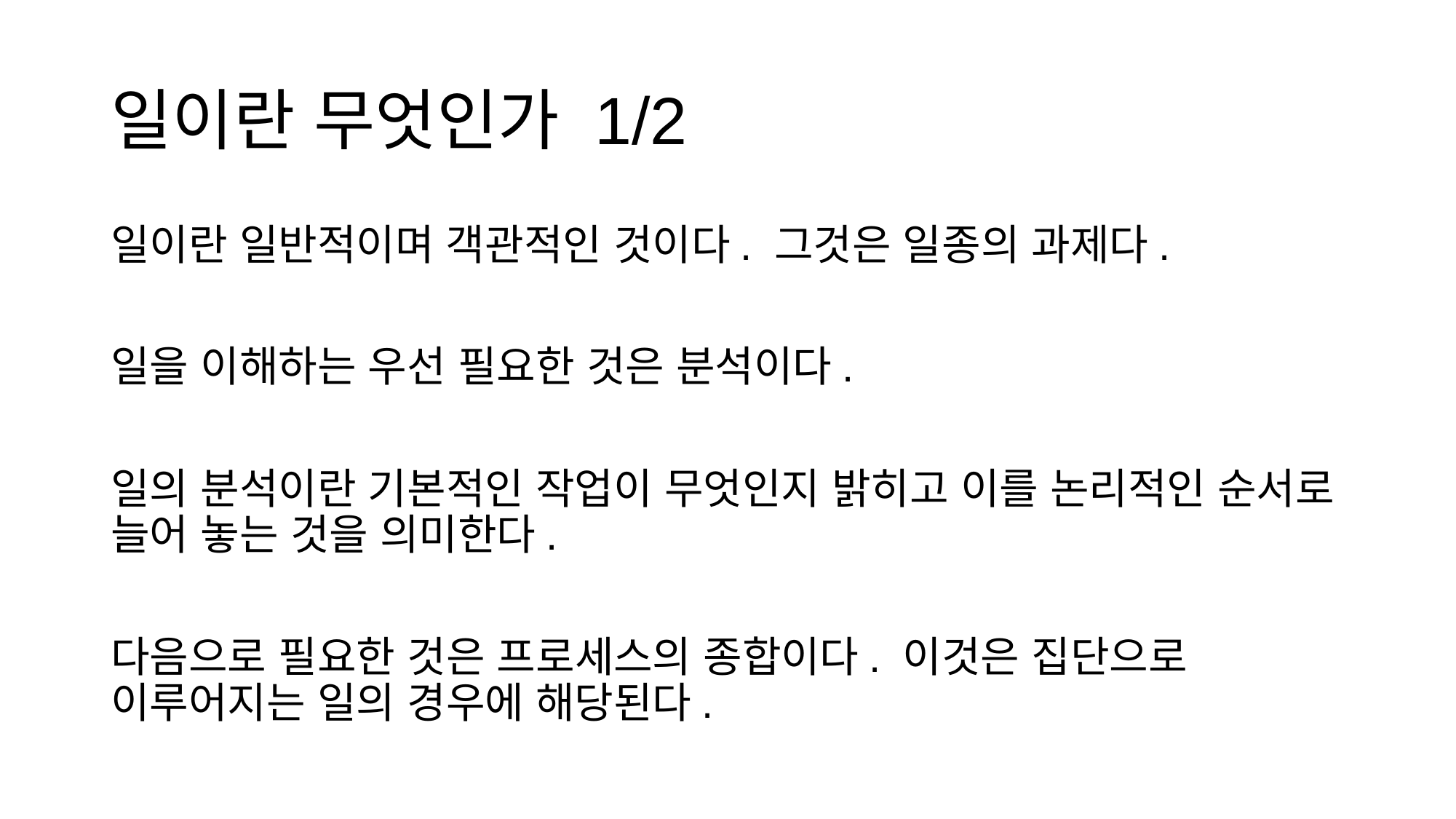

# 일이란 무엇인가 1/2
일이란 일반적이며 객관적인 것이다. 그것은 일종의 과제다.

일을 이해하는 우선 필요한 것은 분석이다.

일의 분석이란 기본적인 작업이 무엇인지 밝히고 이를 논리적인 순서로 늘어 놓는 것을 의미한다.

다음으로 필요한 것은 프로세스의 종합이다. 이것은 집단으로 이루어지는 일의 경우에 해당된다.